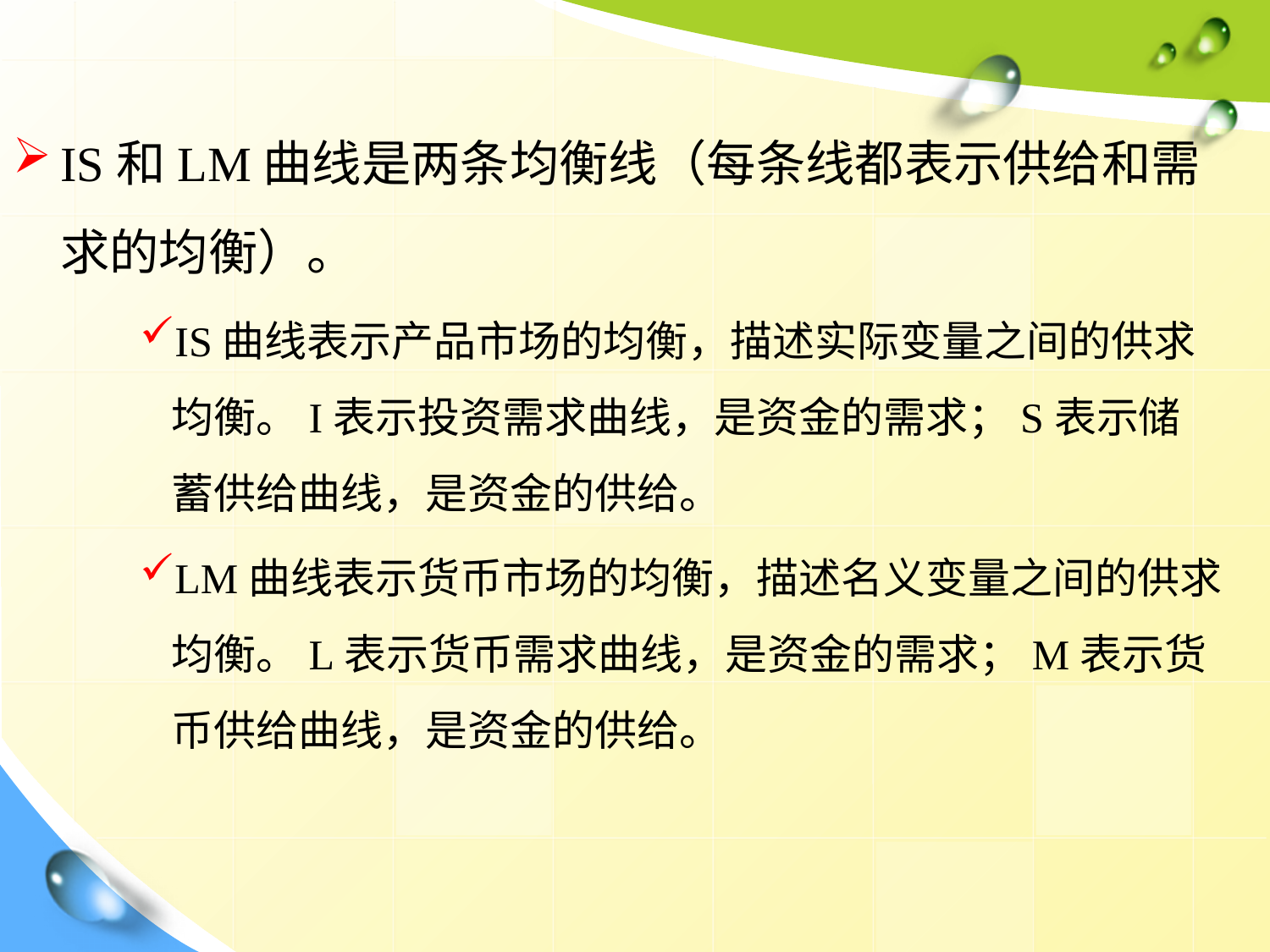

IS和LM曲线是两条均衡线（每条线都表示供给和需求的均衡）。
IS曲线表示产品市场的均衡，描述实际变量之间的供求均衡。I表示投资需求曲线，是资金的需求；S表示储蓄供给曲线，是资金的供给。
LM曲线表示货币市场的均衡，描述名义变量之间的供求均衡。L表示货币需求曲线，是资金的需求；M表示货币供给曲线，是资金的供给。